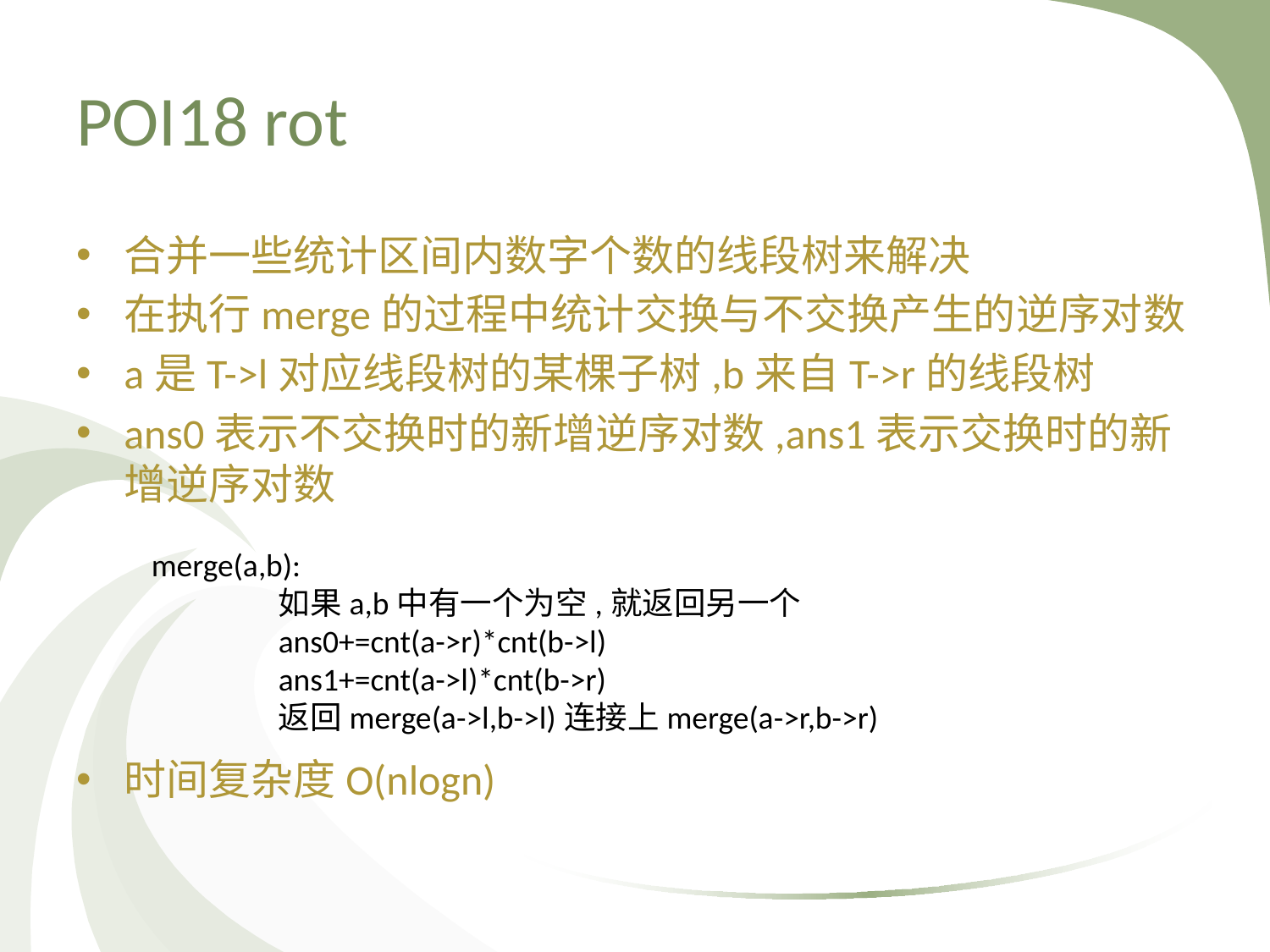

# POI18 rot
合并一些统计区间内数字个数的线段树来解决
在执行merge的过程中统计交换与不交换产生的逆序对数
a是T->l对应线段树的某棵子树,b来自T->r的线段树
ans0表示不交换时的新增逆序对数,ans1表示交换时的新增逆序对数

时间复杂度O(nlogn)
merge(a,b):
	如果a,b中有一个为空,就返回另一个
	ans0+=cnt(a->r)*cnt(b->l)
	ans1+=cnt(a->l)*cnt(b->r)
	返回merge(a->l,b->l)连接上merge(a->r,b->r)